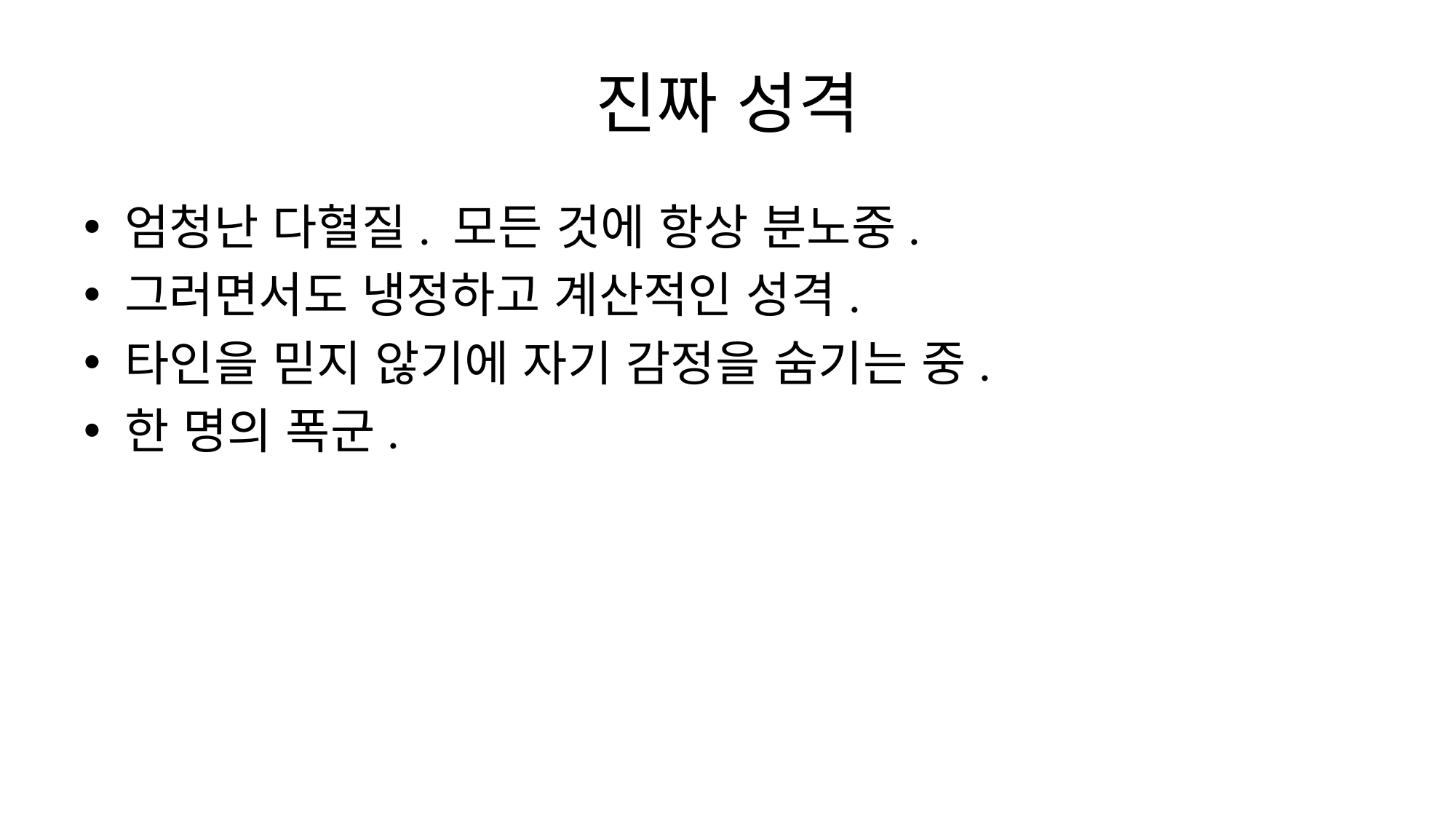

# 진짜 성격
엄청난 다혈질. 모든 것에 항상 분노중.
그러면서도 냉정하고 계산적인 성격.
타인을 믿지 않기에 자기 감정을 숨기는 중.
한 명의 폭군.